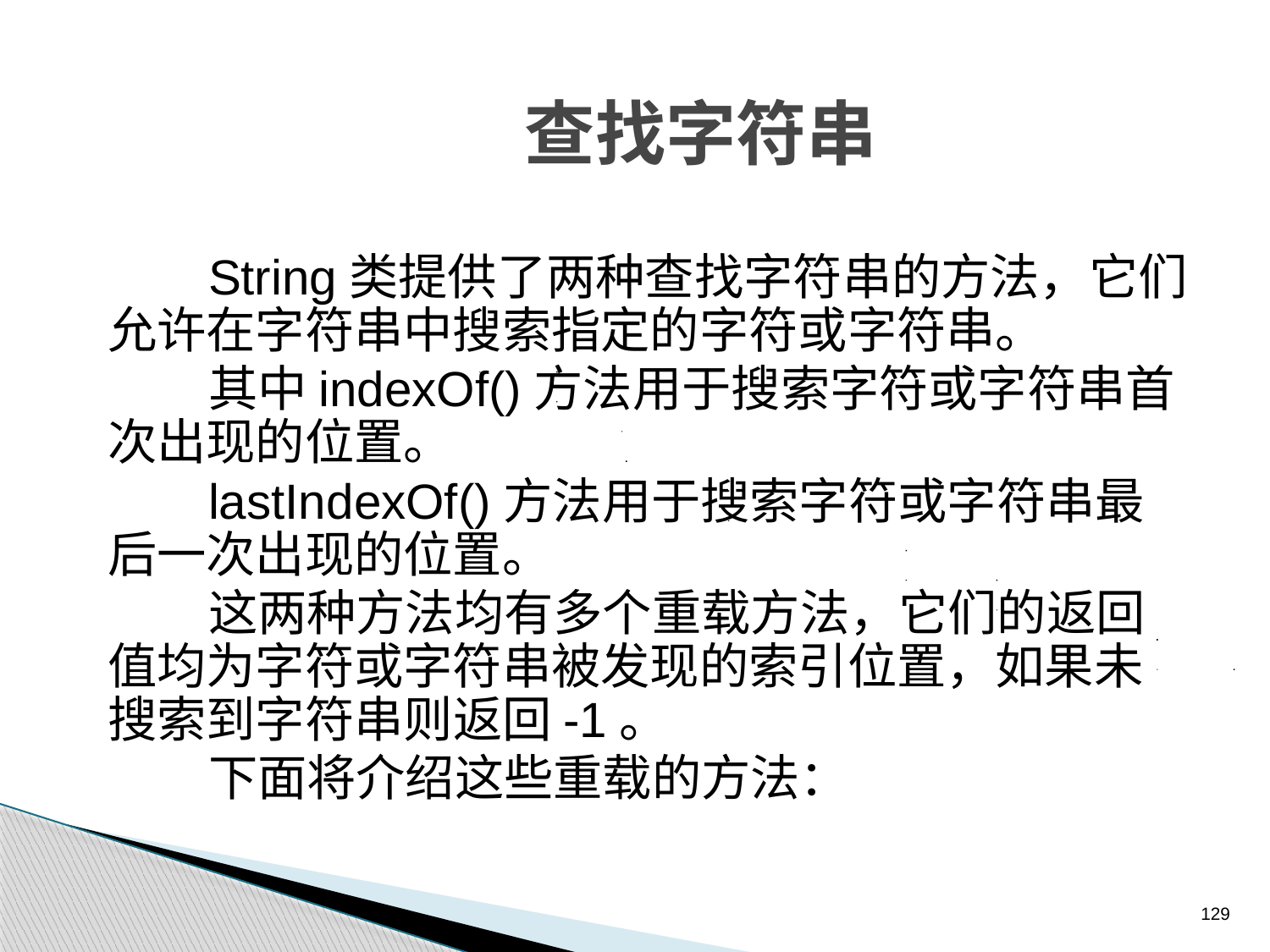

# 查找字符串

String类提供了两种查找字符串的方法，它们允许在字符串中搜索指定的字符或字符串。
其中indexOf()方法用于搜索字符或字符串首次出现的位置。
lastIndexOf()方法用于搜索字符或字符串最后一次出现的位置。
这两种方法均有多个重载方法，它们的返回值均为字符或字符串被发现的索引位置，如果未搜索到字符串则返回-1。
下面将介绍这些重载的方法：

129